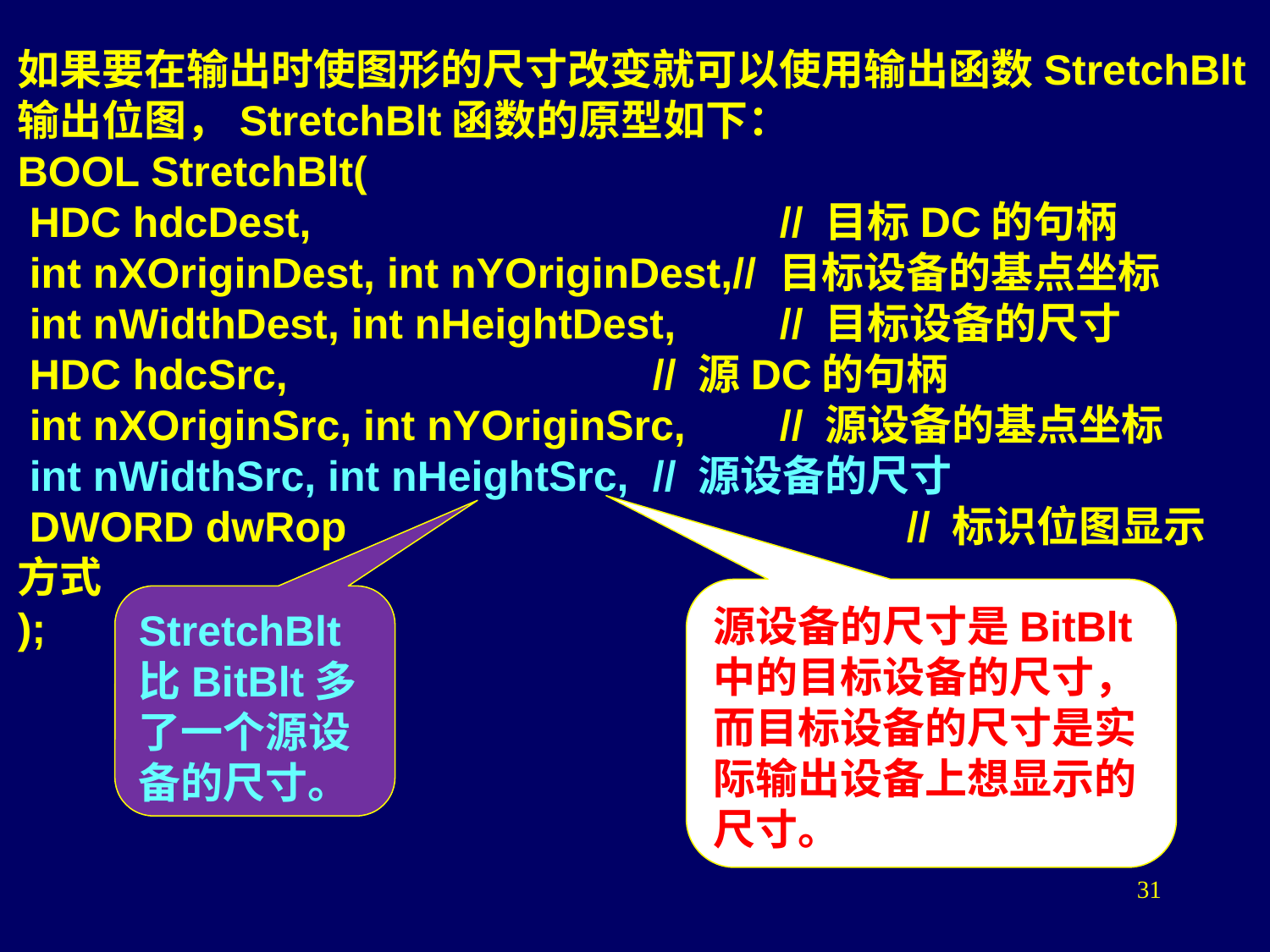

如果要在输出时使图形的尺寸改变就可以使用输出函数StretchBlt输出位图，StretchBlt函数的原型如下：
BOOL StretchBlt(
 HDC hdcDest,				// 目标DC的句柄
 int nXOriginDest, int nYOriginDest,// 目标设备的基点坐标
 int nWidthDest, int nHeightDest,	// 目标设备的尺寸
 HDC hdcSrc,       			// 源DC的句柄
 int nXOriginSrc, int nYOriginSrc,	// 源设备的基点坐标
 int nWidthSrc, int nHeightSrc,	// 源设备的尺寸
 DWORD dwRop     				// 标识位图显示方式
);

源设备的尺寸是BitBlt中的目标设备的尺寸，而目标设备的尺寸是实际输出设备上想显示的尺寸。

StretchBlt比BitBlt多了一个源设备的尺寸。
31